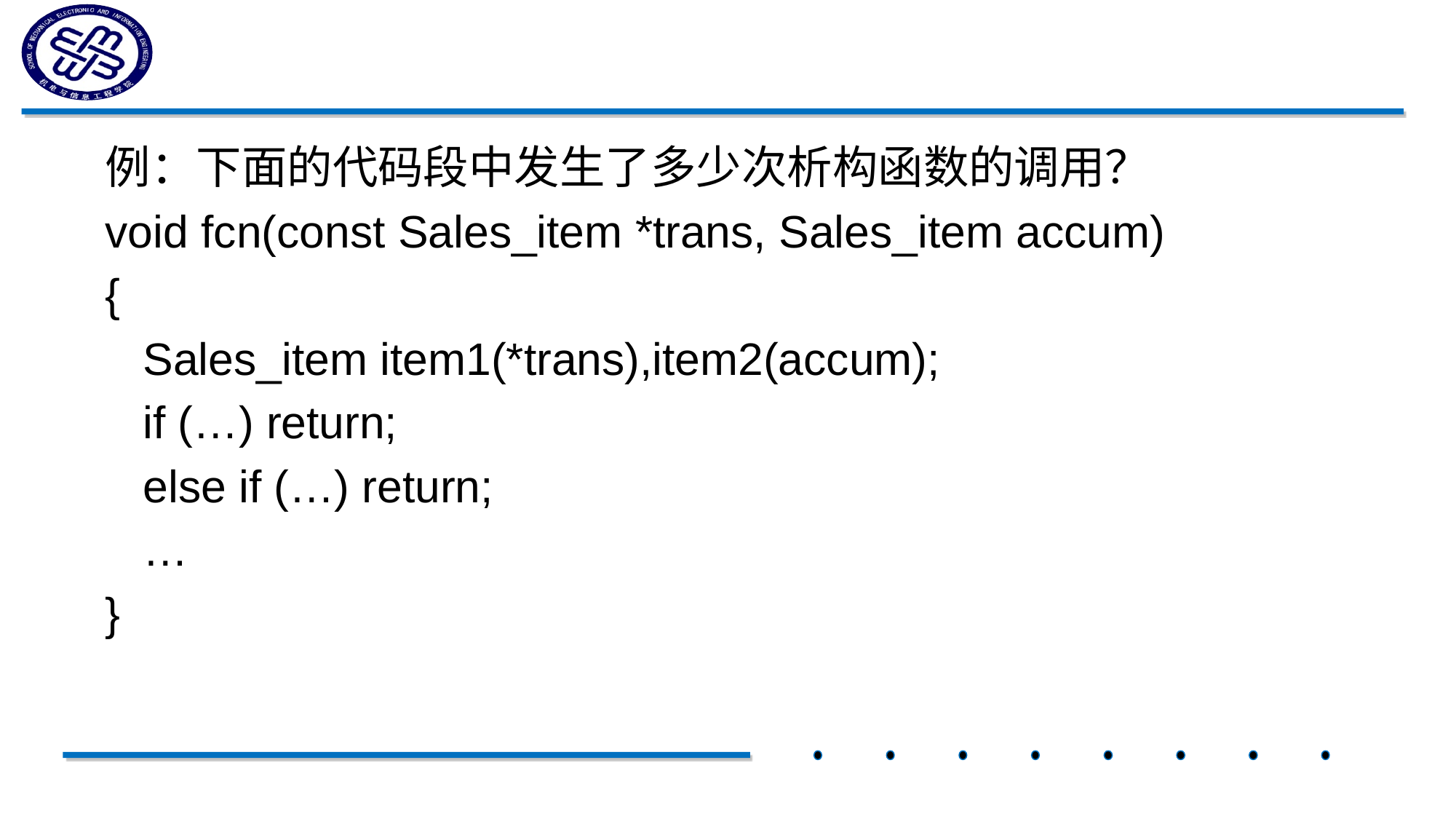

#
例：下面的代码段中发生了多少次析构函数的调用？
void fcn(const Sales_item *trans, Sales_item accum)
{
   Sales_item item1(*trans),item2(accum);
   if (…) return;
   else if (…) return;
   …
}